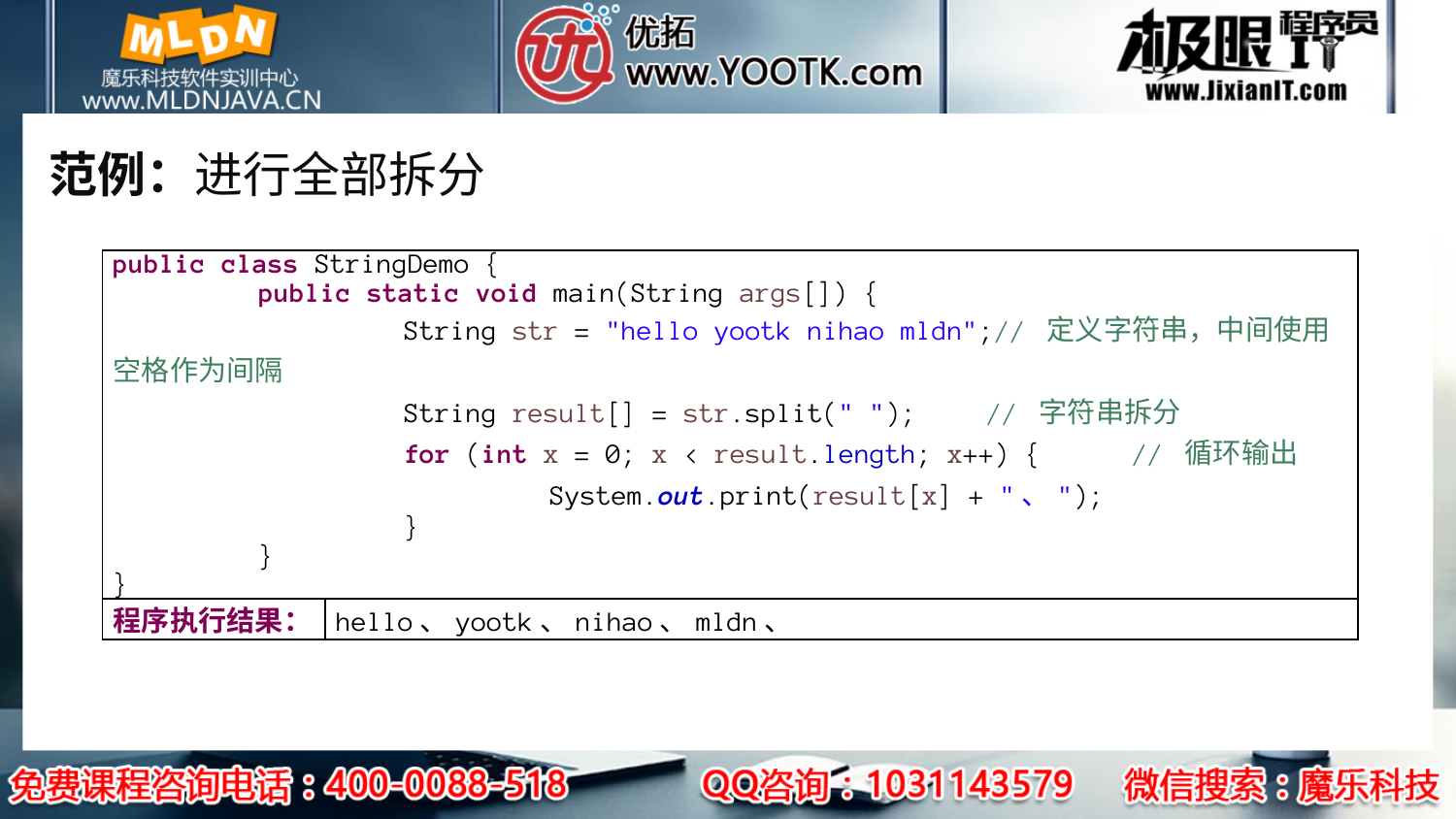

# 范例：进行全部拆分
| public class StringDemo { public static void main(String args[]) { String str = "hello yootk nihao mldn";// 定义字符串，中间使用空格作为间隔 String result[] = str.split(" "); // 字符串拆分 for (int x = 0; x < result.length; x++) { // 循环输出 System.out.print(result[x] + "、"); } } } |  |
| --- | --- |
| 程序执行结果： | hello、yootk、nihao、mldn、 |